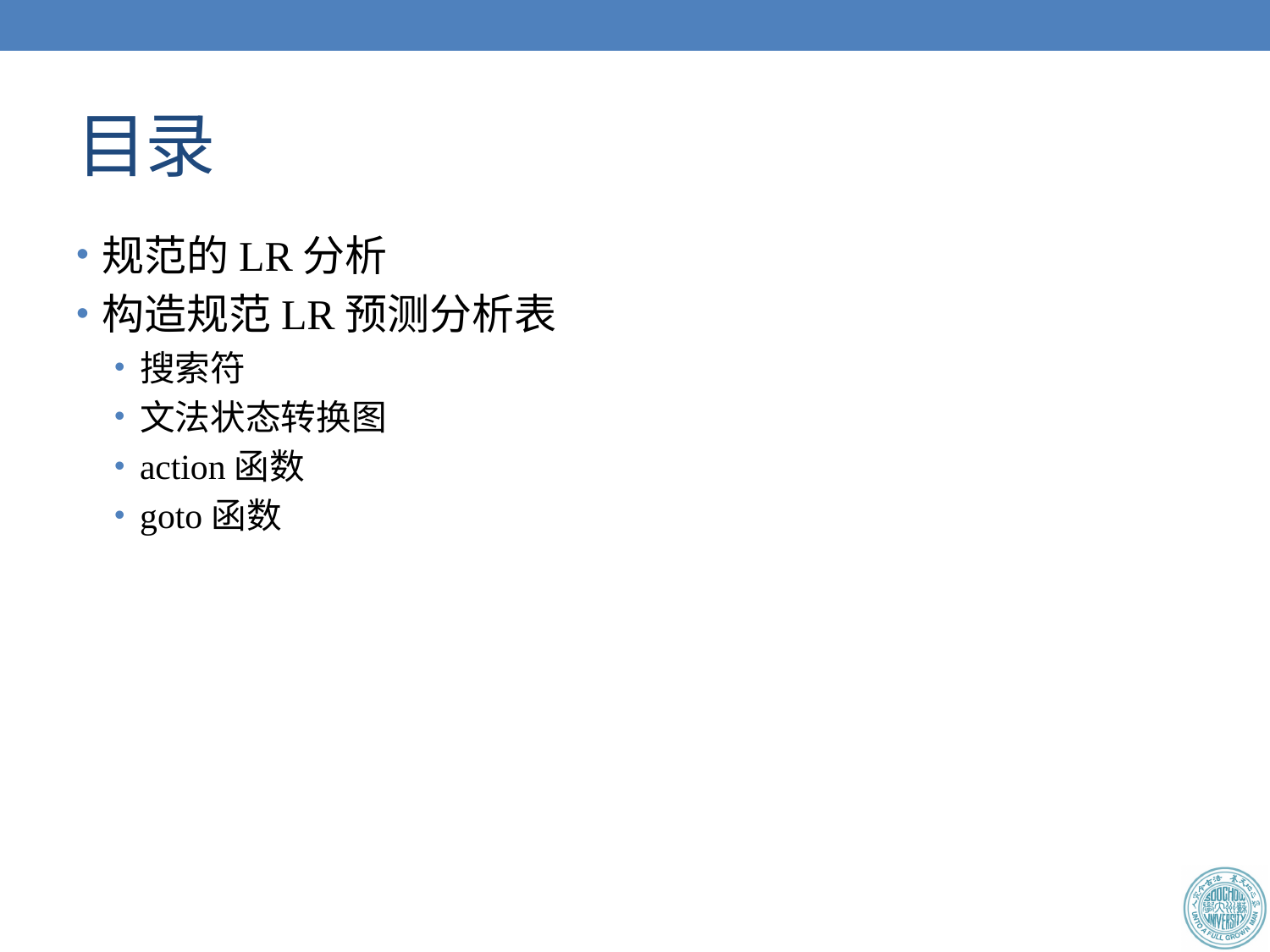

# 目录
规范的LR分析
构造规范LR预测分析表
搜索符
文法状态转换图
action函数
goto函数